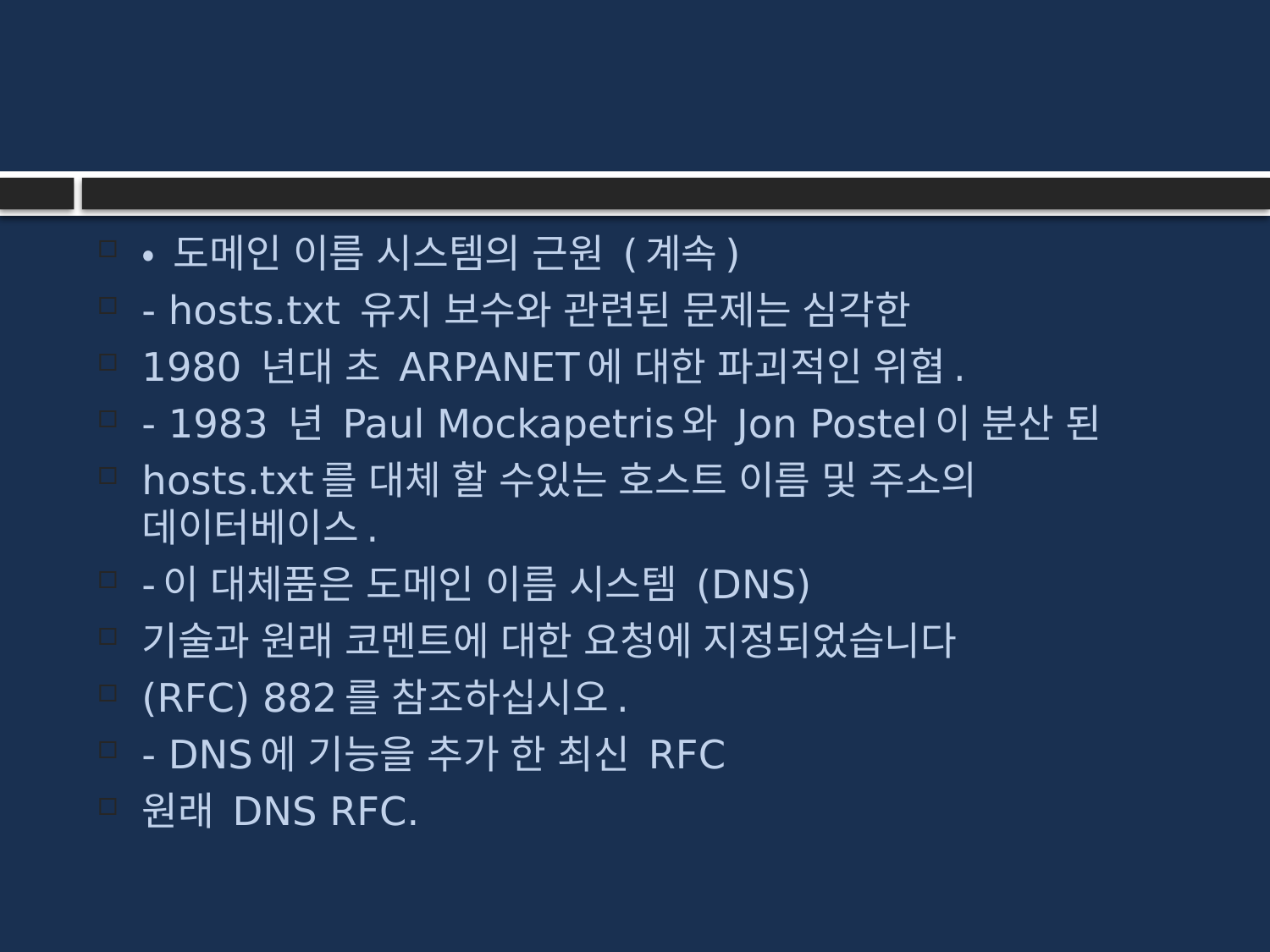

#
• 도메인 이름 시스템의 근원 (계속)
- hosts.txt 유지 보수와 관련된 문제는 심각한
1980 년대 초 ARPANET에 대한 파괴적인 위협.
- 1983 년 Paul Mockapetris와 Jon Postel이 분산 된
hosts.txt를 대체 할 수있는 호스트 이름 및 주소의 데이터베이스.
-이 대체품은 도메인 이름 시스템 (DNS)
기술과 원래 코멘트에 대한 요청에 지정되었습니다
(RFC) 882를 참조하십시오.
- DNS에 기능을 추가 한 최신 RFC
원래 DNS RFC.